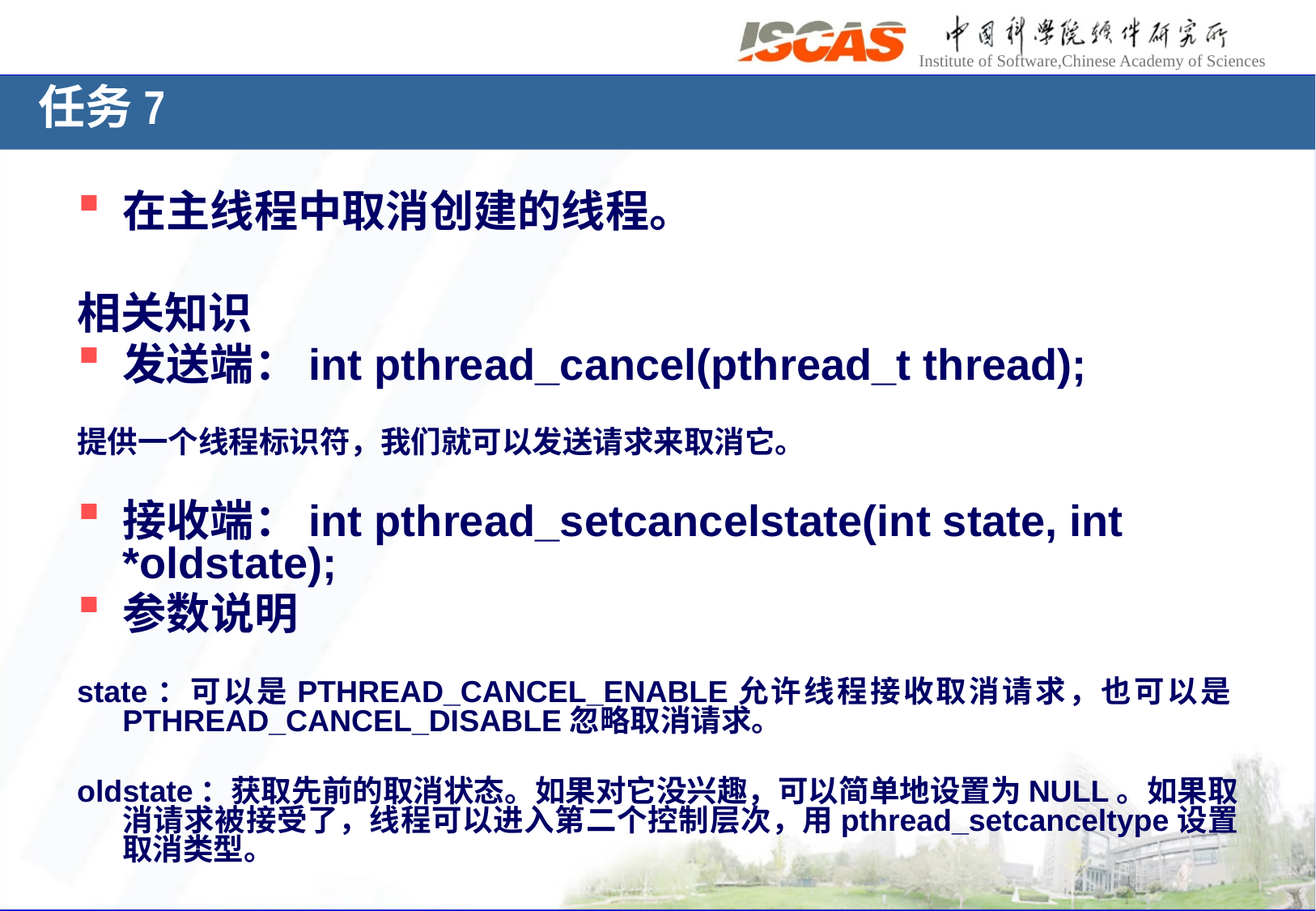

# 任务7
在主线程中取消创建的线程。

相关知识
发送端：int pthread_cancel(pthread_t thread);

提供一个线程标识符，我们就可以发送请求来取消它。

接收端：int pthread_setcancelstate(int state, int *oldstate);
参数说明

state：可以是PTHREAD_CANCEL_ENABLE允许线程接收取消请求，也可以是PTHREAD_CANCEL_DISABLE忽略取消请求。

oldstate：获取先前的取消状态。如果对它没兴趣，可以简单地设置为NULL。如果取消请求被接受了，线程可以进入第二个控制层次，用pthread_setcanceltype设置取消类型。